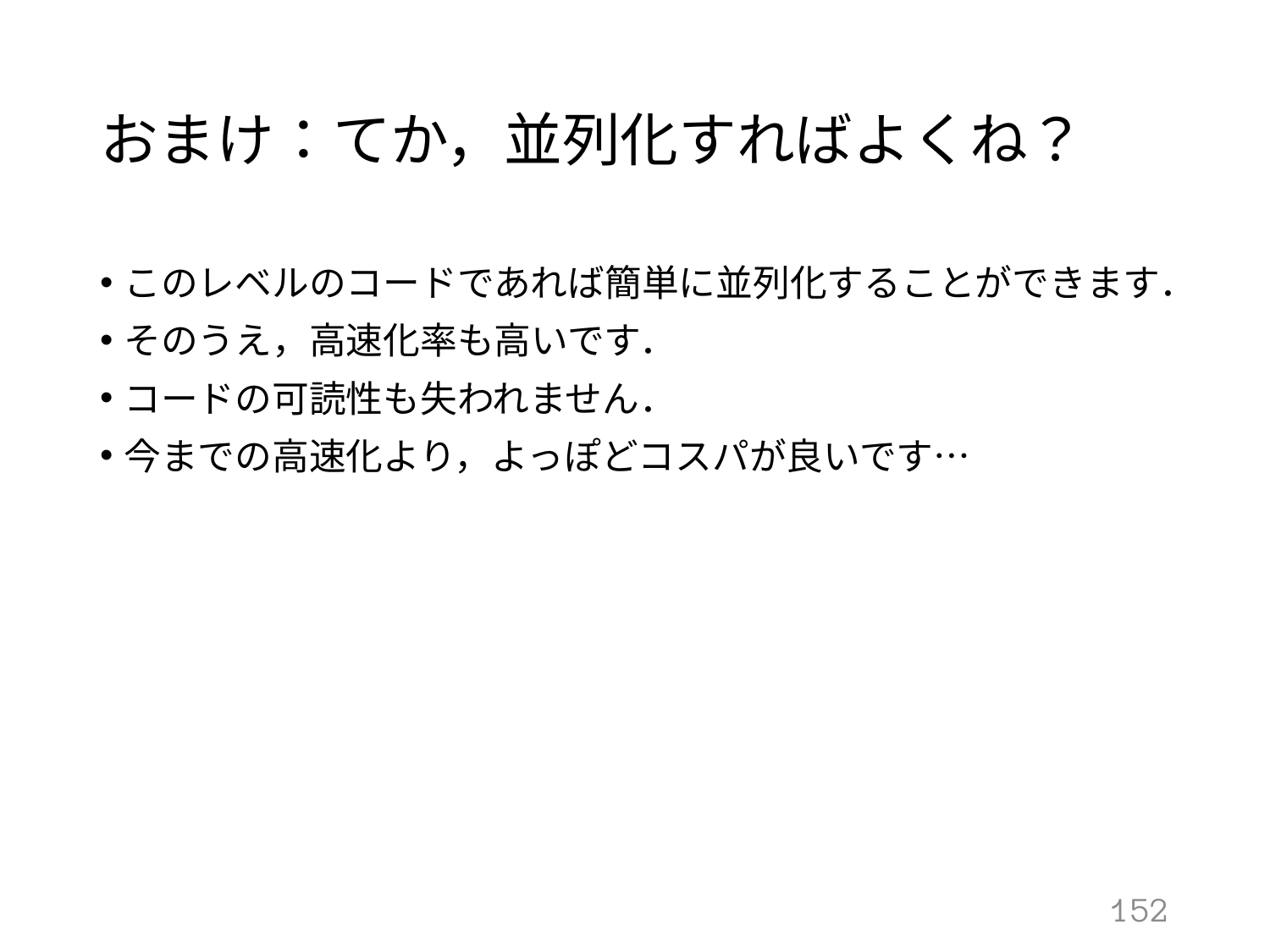

# おまけ：てか，並列化すればよくね？
このレベルのコードであれば簡単に並列化することができます．
そのうえ，高速化率も高いです．
コードの可読性も失われません．
今までの高速化より，よっぽどコスパが良いです…

152